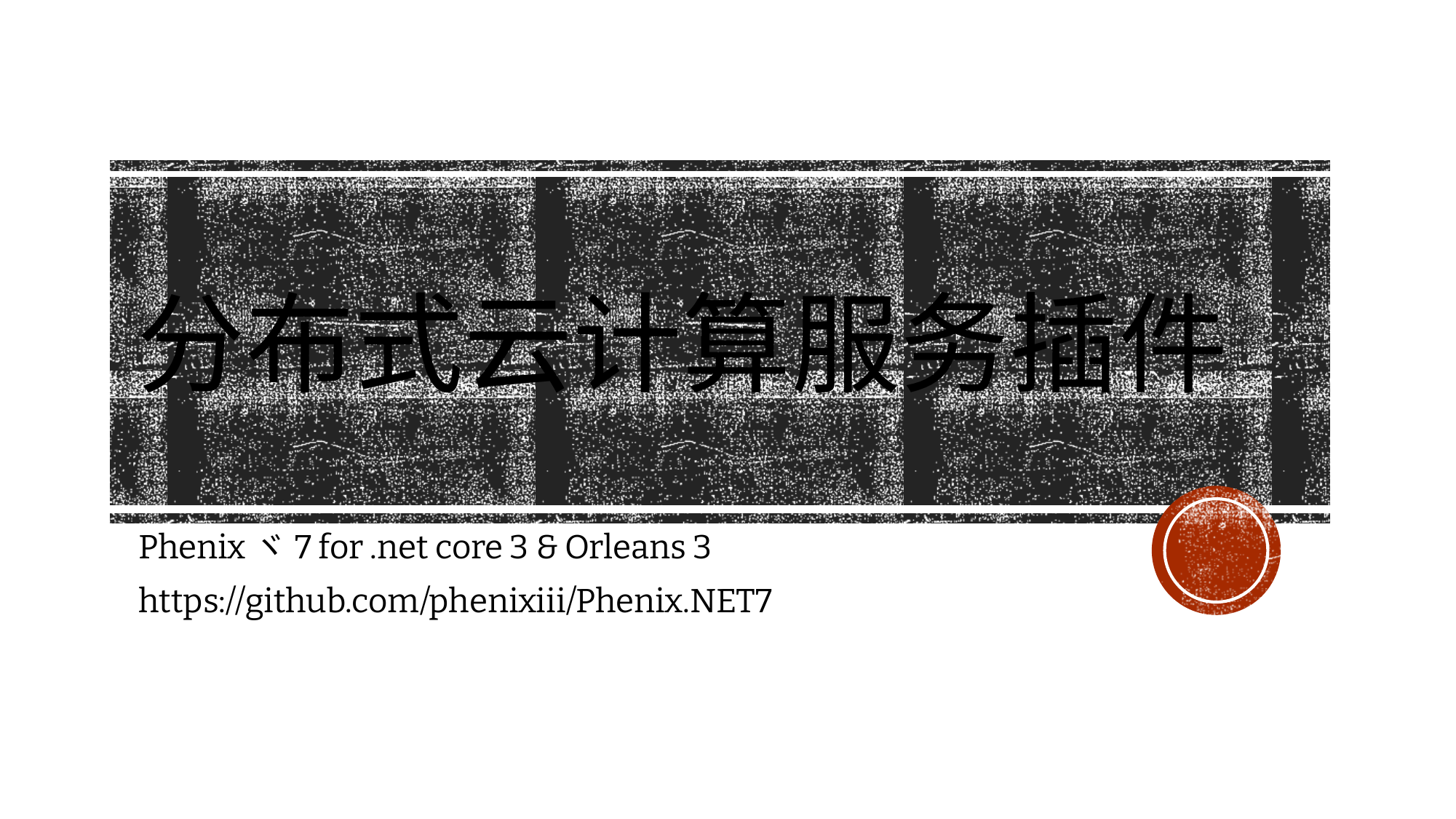

# 分布式云计算服务插件
Phenixヾ7 for .net core 3 & Orleans 3
https://github.com/phenixiii/Phenix.NET7